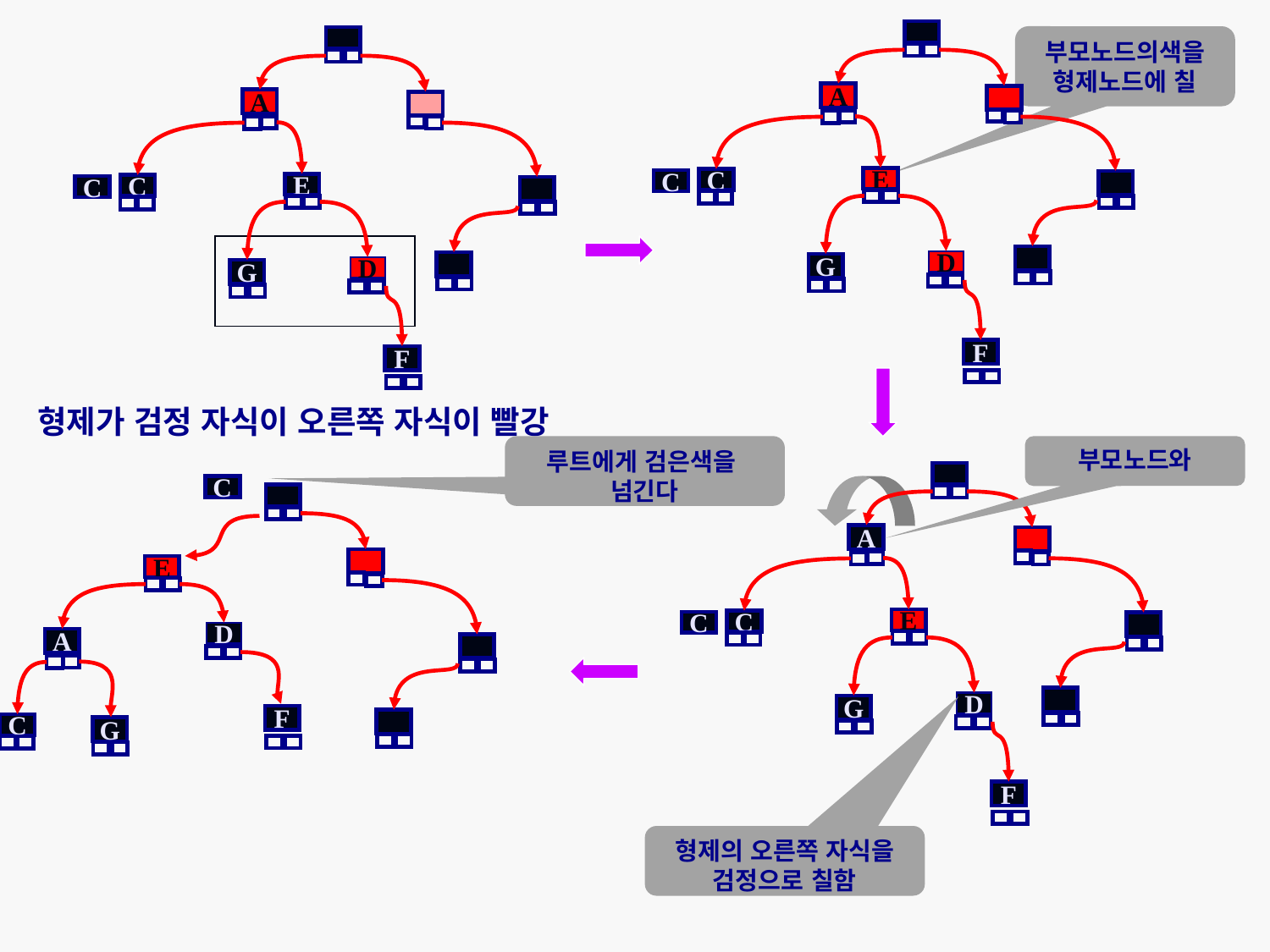

부모노드의색을
형제노드에 칠

A

A

E
C
C

E
C
C

D

G
D
G

F
F

형제가 검정 자식이 오른쪽 자식이 빨강
루트에게 검은색을
넘긴다
부모노드와

C

A

E

E
C
C

D
A

D
G
F

C

G

F

형제의 오른쪽 자식을 검정으로 칠함